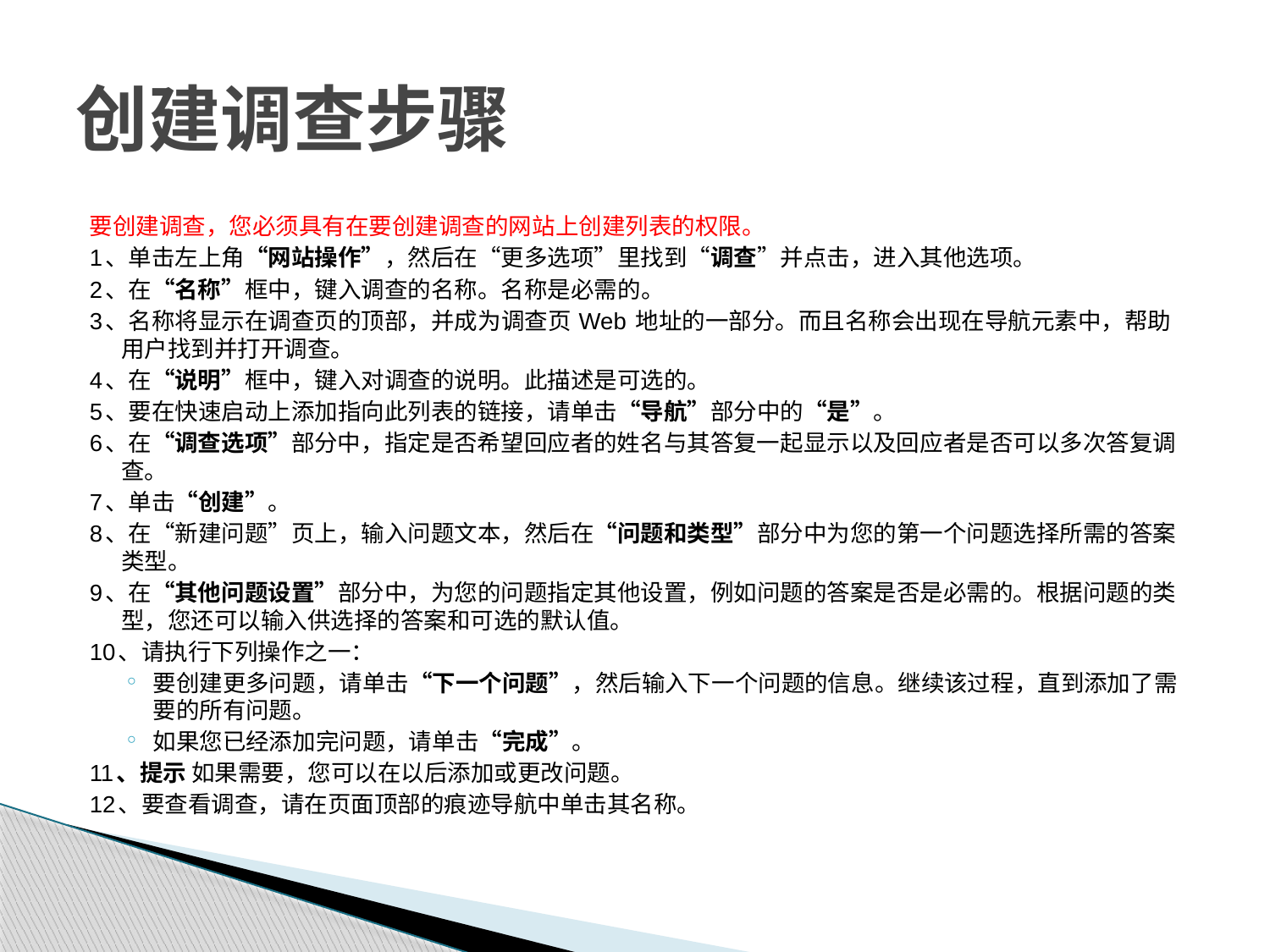

# 创建调查步骤
要创建调查，您必须具有在要创建调查的网站上创建列表的权限。
1、单击左上角“网站操作”，然后在“更多选项”里找到“调查”并点击，进入其他选项。
2、在“名称”框中，键入调查的名称。名称是必需的。
3、名称将显示在调查页的顶部，并成为调查页 Web 地址的一部分。而且名称会出现在导航元素中，帮助用户找到并打开调查。
4、在“说明”框中，键入对调查的说明。此描述是可选的。
5、要在快速启动上添加指向此列表的链接，请单击“导航”部分中的“是”。
6、在“调查选项”部分中，指定是否希望回应者的姓名与其答复一起显示以及回应者是否可以多次答复调查。
7、单击“创建”。
8、在“新建问题”页上，输入问题文本，然后在“问题和类型”部分中为您的第一个问题选择所需的答案类型。
9、在“其他问题设置”部分中，为您的问题指定其他设置，例如问题的答案是否是必需的。根据问题的类型，您还可以输入供选择的答案和可选的默认值。
10、请执行下列操作之一：
要创建更多问题，请单击“下一个问题”，然后输入下一个问题的信息。继续该过程，直到添加了需要的所有问题。
如果您已经添加完问题，请单击“完成”。
11、提示 如果需要，您可以在以后添加或更改问题。
12、要查看调查，请在页面顶部的痕迹导航中单击其名称。